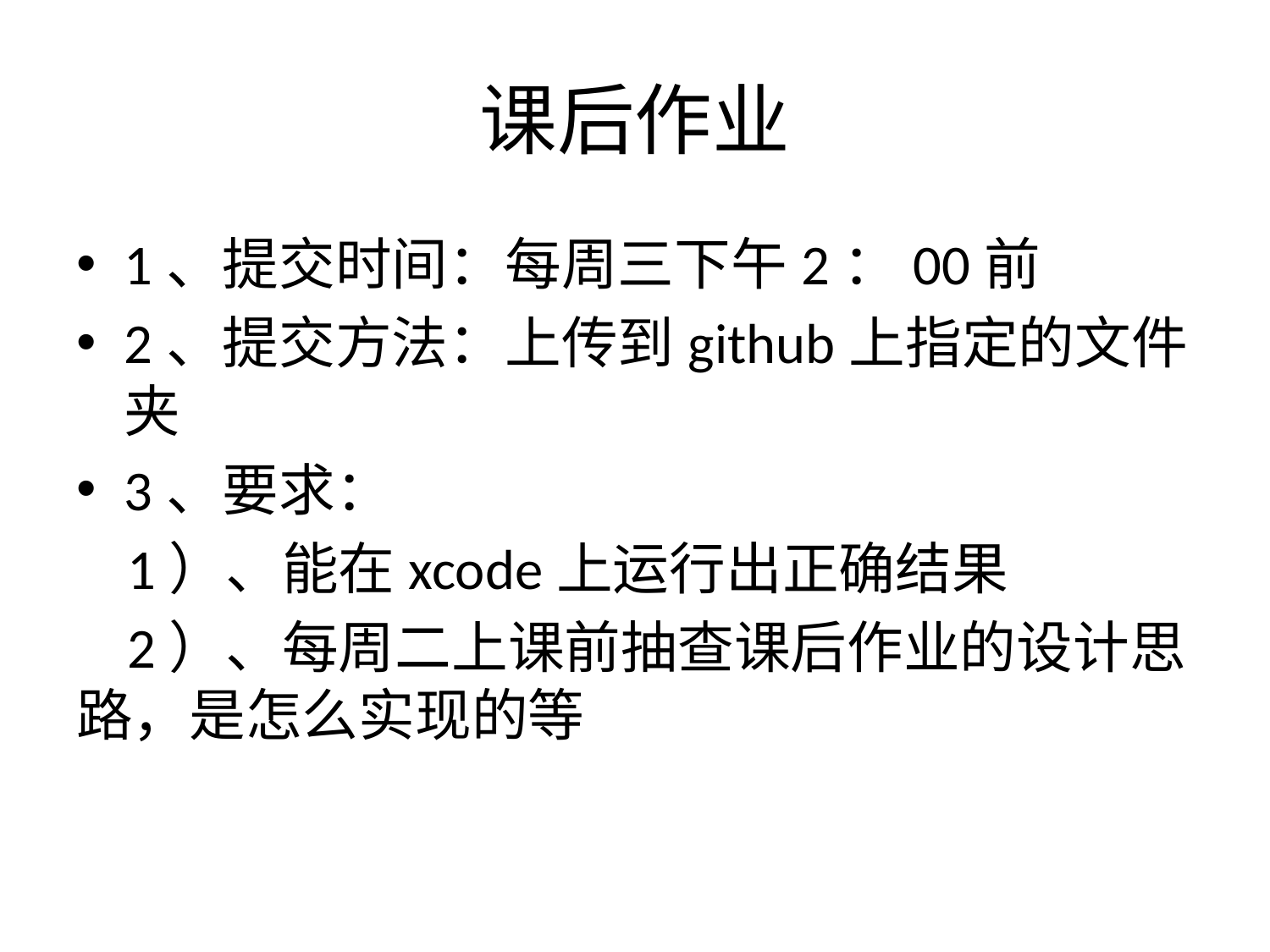

# 课后作业
1、提交时间：每周三下午2：00前
2、提交方法：上传到github上指定的文件夹
3、要求：
    1）、能在xcode上运行出正确结果
    2）、每周二上课前抽查课后作业的设计思路，是怎么实现的等